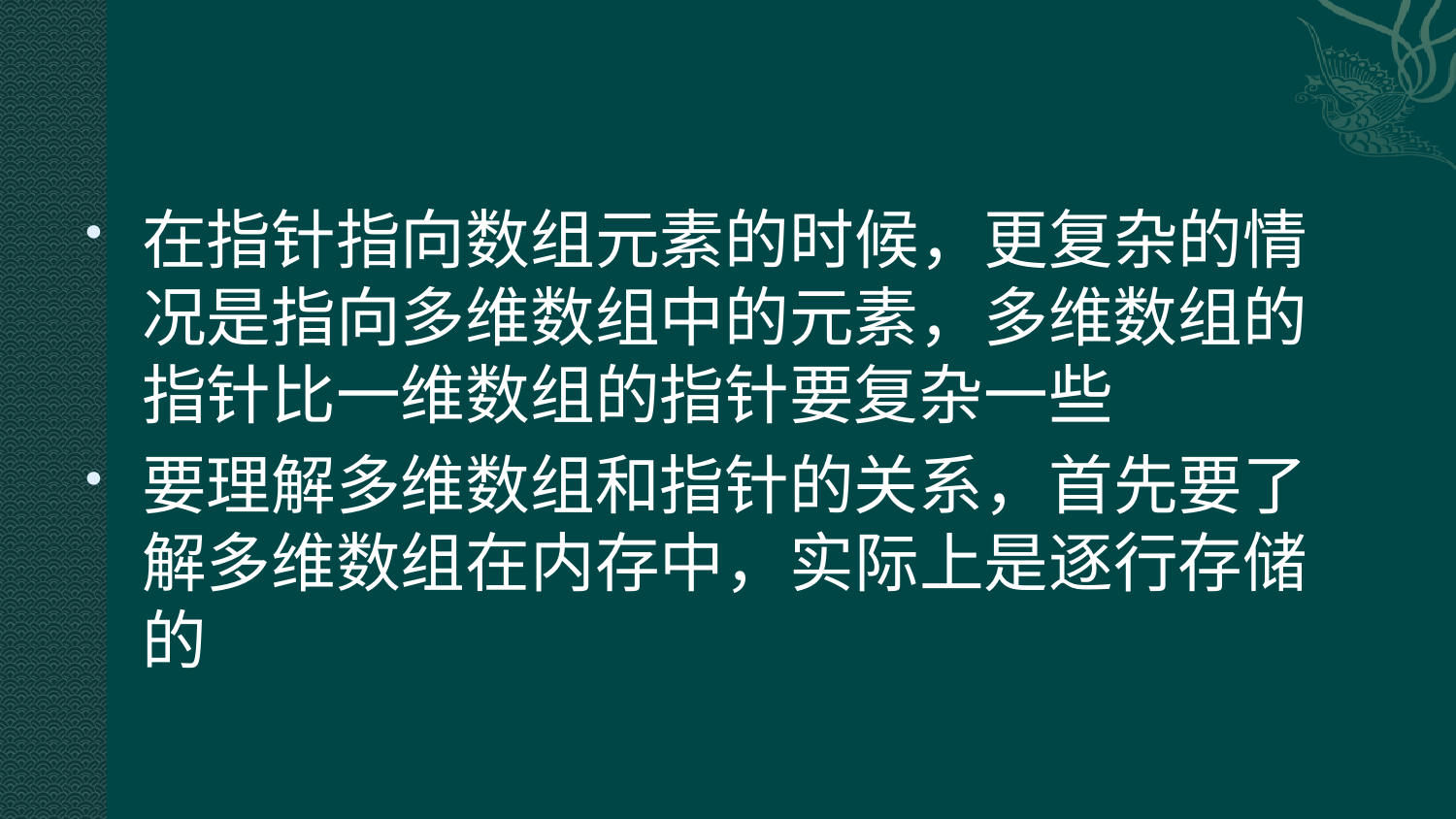

#
在指针指向数组元素的时候，更复杂的情况是指向多维数组中的元素，多维数组的指针比一维数组的指针要复杂一些
要理解多维数组和指针的关系，首先要了解多维数组在内存中，实际上是逐行存储的